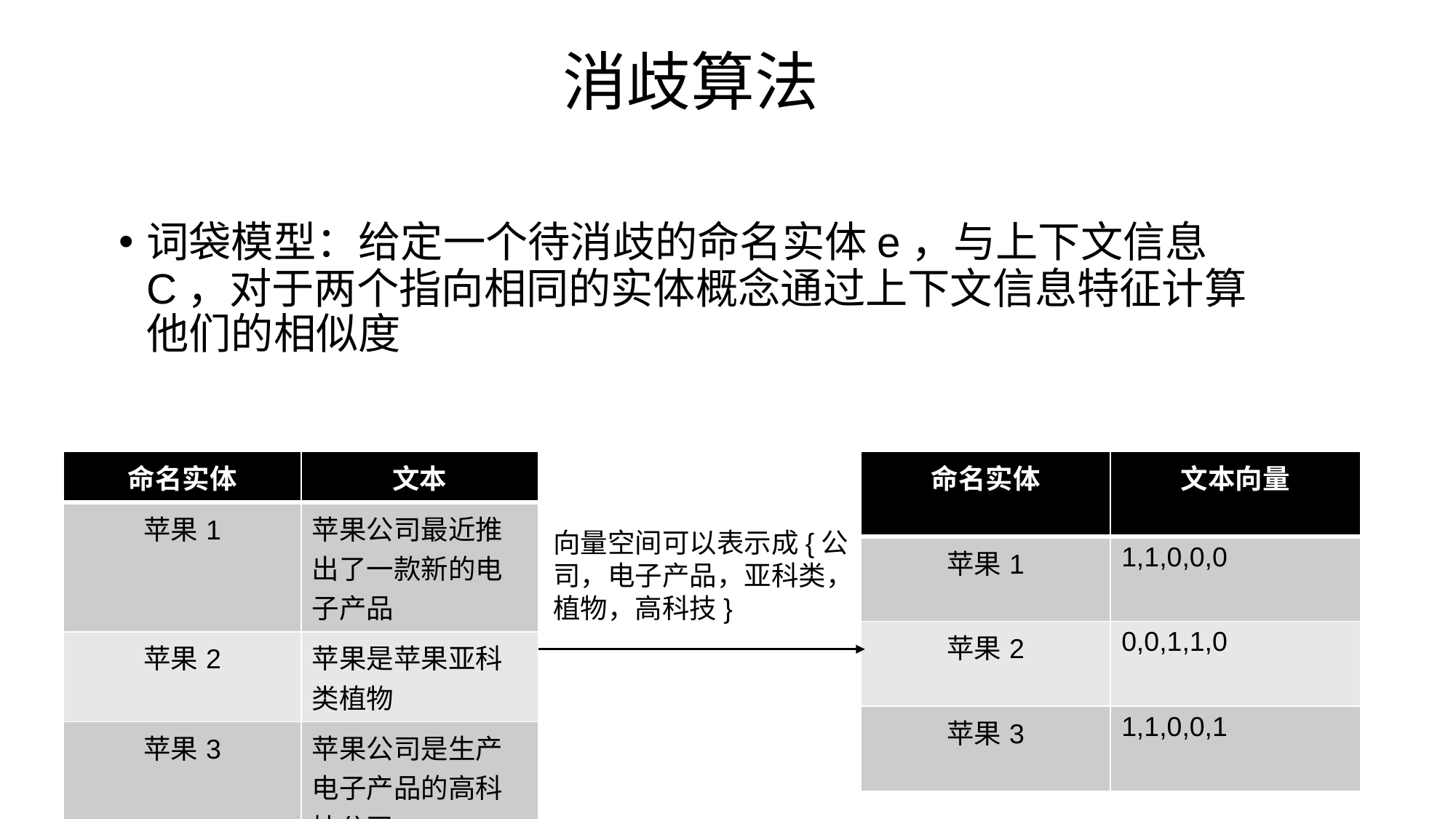

# 消歧算法

词袋模型：给定一个待消歧的命名实体e，与上下文信息C，对于两个指向相同的实体概念通过上下文信息特征计算他们的相似度

| 命名实体 | 文本 |
| --- | --- |
| 苹果1 | 苹果公司最近推出了一款新的电子产品 |
| 苹果2 | 苹果是苹果亚科类植物 |
| 苹果3 | 苹果公司是生产电子产品的高科技公司 |
| 命名实体 | 文本向量 |
| --- | --- |
| 苹果1 | 1,1,0,0,0 |
| 苹果2 | 0,0,1,1,0 |
| 苹果3 | 1,1,0,0,1 |
向量空间可以表示成{公司，电子产品，亚科类，植物，高科技}